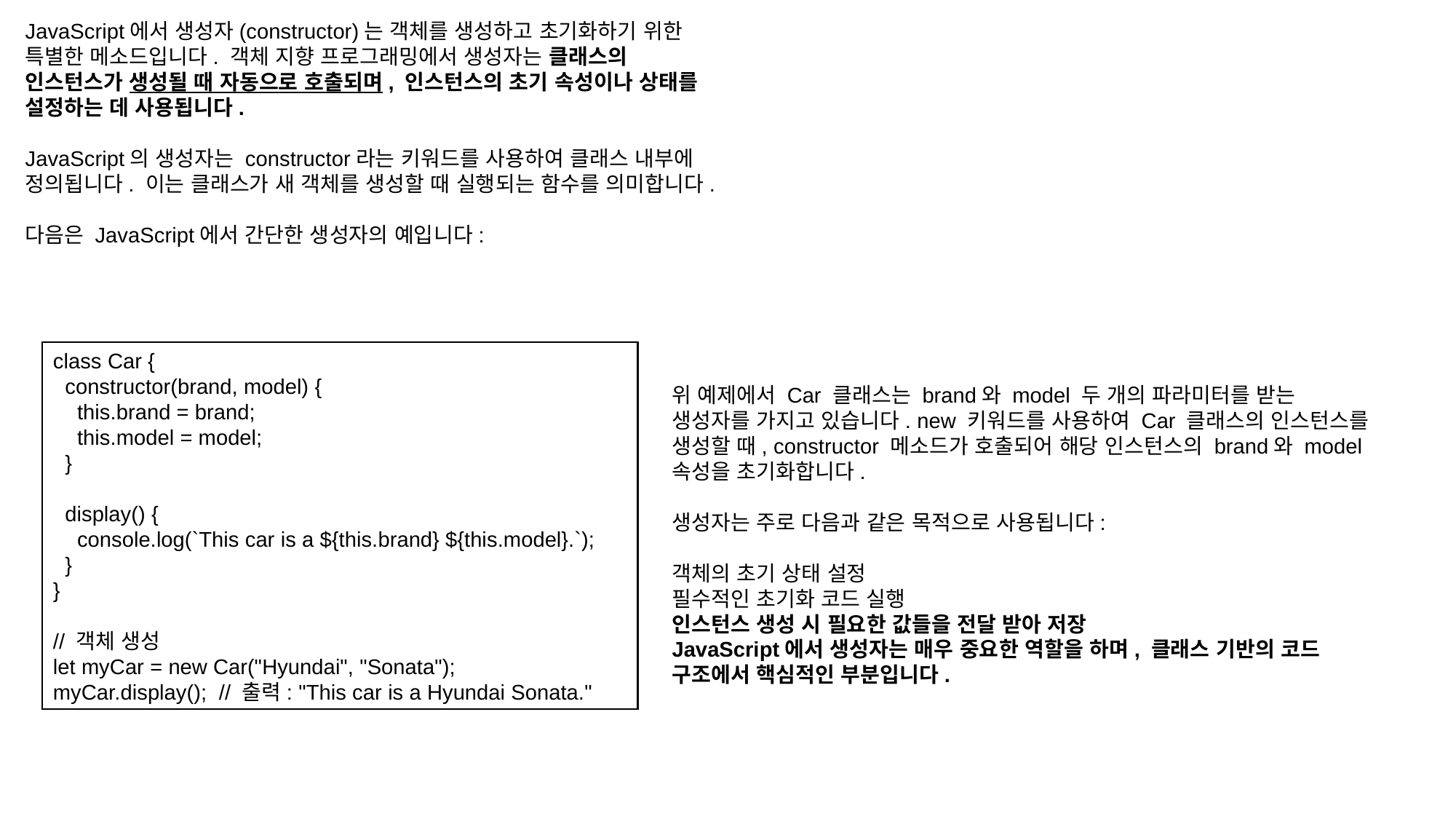

JavaScript에서 생성자(constructor)는 객체를 생성하고 초기화하기 위한 특별한 메소드입니다. 객체 지향 프로그래밍에서 생성자는 클래스의 인스턴스가 생성될 때 자동으로 호출되며, 인스턴스의 초기 속성이나 상태를 설정하는 데 사용됩니다.

JavaScript의 생성자는 constructor라는 키워드를 사용하여 클래스 내부에 정의됩니다. 이는 클래스가 새 객체를 생성할 때 실행되는 함수를 의미합니다.

다음은 JavaScript에서 간단한 생성자의 예입니다:
class Car {
  constructor(brand, model) {
    this.brand = brand;
    this.model = model;
  }

  display() {
    console.log(`This car is a ${this.brand} ${this.model}.`);
  }
}

// 객체 생성
let myCar = new Car("Hyundai", "Sonata");
myCar.display();  // 출력: "This car is a Hyundai Sonata."
위 예제에서 Car 클래스는 brand와 model 두 개의 파라미터를 받는 생성자를 가지고 있습니다. new 키워드를 사용하여 Car 클래스의 인스턴스를 생성할 때, constructor 메소드가 호출되어 해당 인스턴스의 brand와 model 속성을 초기화합니다.

생성자는 주로 다음과 같은 목적으로 사용됩니다:

객체의 초기 상태 설정
필수적인 초기화 코드 실행
인스턴스 생성 시 필요한 값들을 전달 받아 저장
JavaScript에서 생성자는 매우 중요한 역할을 하며, 클래스 기반의 코드 구조에서 핵심적인 부분입니다.